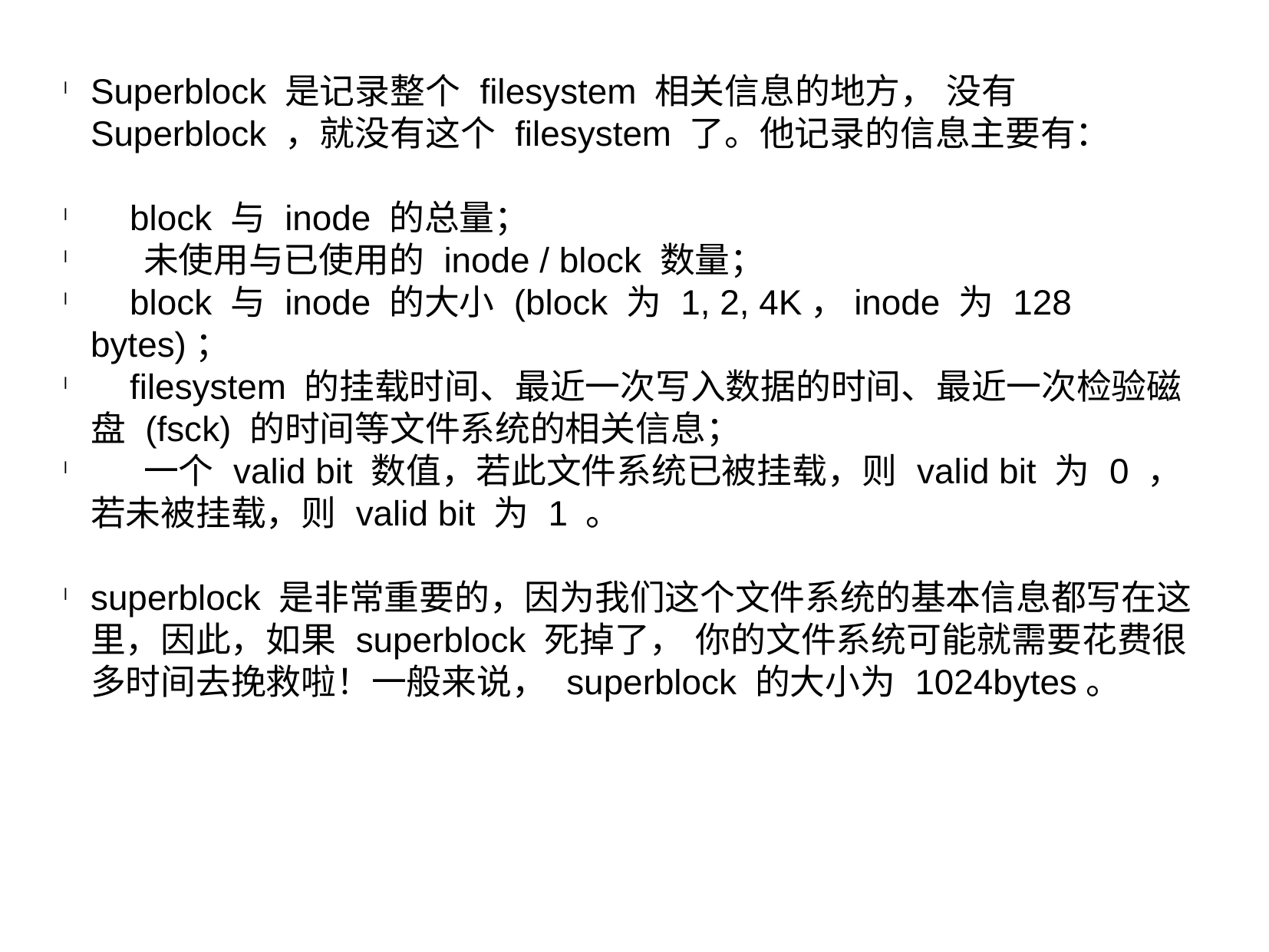

Superblock 是记录整个 filesystem 相关信息的地方， 没有 Superblock ，就没有这个 filesystem 了。他记录的信息主要有：

    block 与 inode 的总量；
    未使用与已使用的 inode / block 数量；
    block 与 inode 的大小 (block 为 1, 2, 4K，inode 为 128 bytes)；
    filesystem 的挂载时间、最近一次写入数据的时间、最近一次检验磁盘 (fsck) 的时间等文件系统的相关信息；
    一个 valid bit 数值，若此文件系统已被挂载，则 valid bit 为 0 ，若未被挂载，则 valid bit 为 1 。

superblock 是非常重要的，因为我们这个文件系统的基本信息都写在这里，因此，如果 superblock 死掉了， 你的文件系统可能就需要花费很多时间去挽救啦！一般来说， superblock 的大小为 1024bytes。